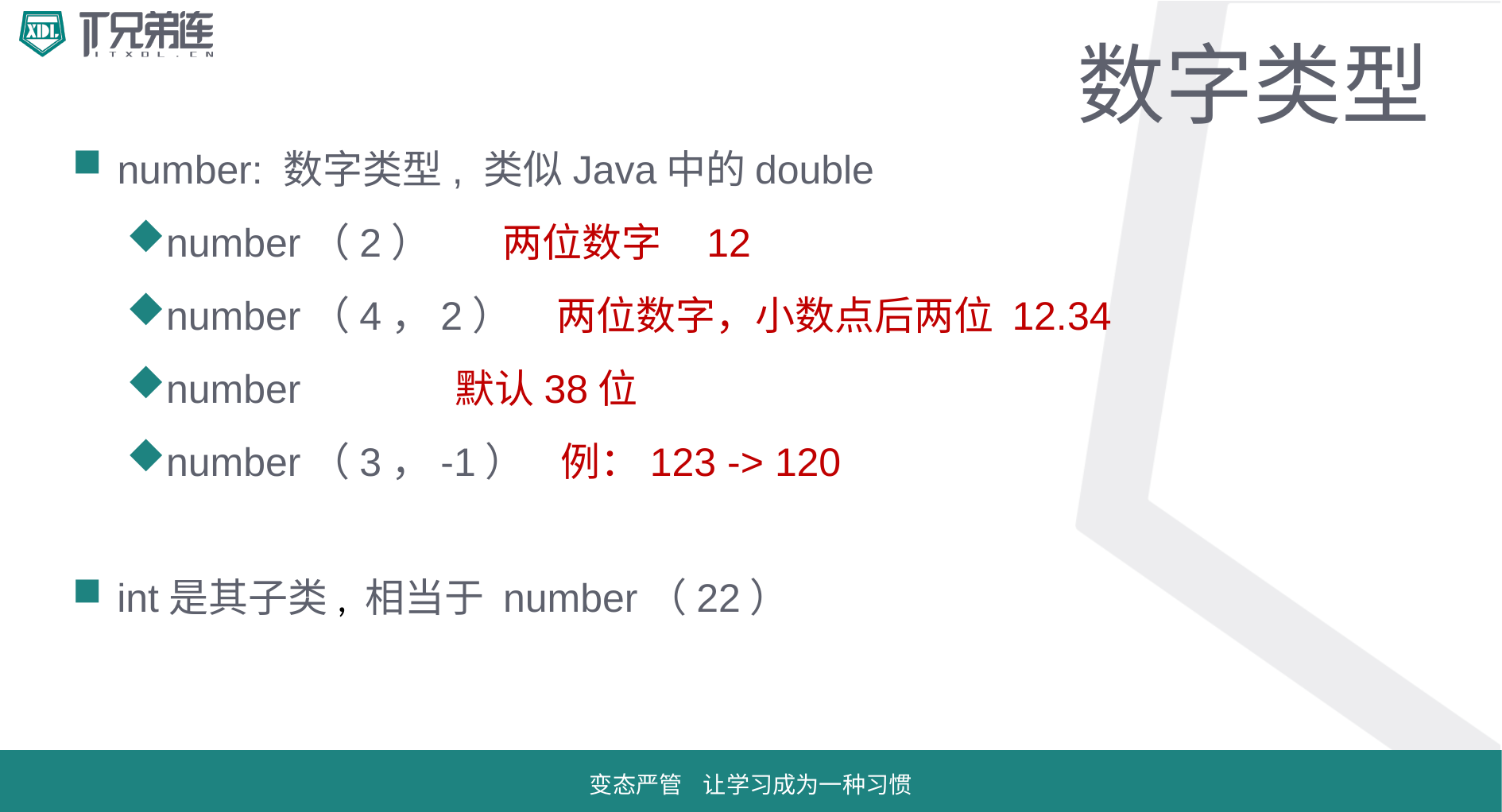

# 数字类型

number: 数字类型, 类似Java中的double
number（2）        两位数字    12
number（4，2）     两位数字，小数点后两位 12.34
number             默认38位
number（3，-1）    例：123 -> 120

int是其子类, 相当于 number（22）